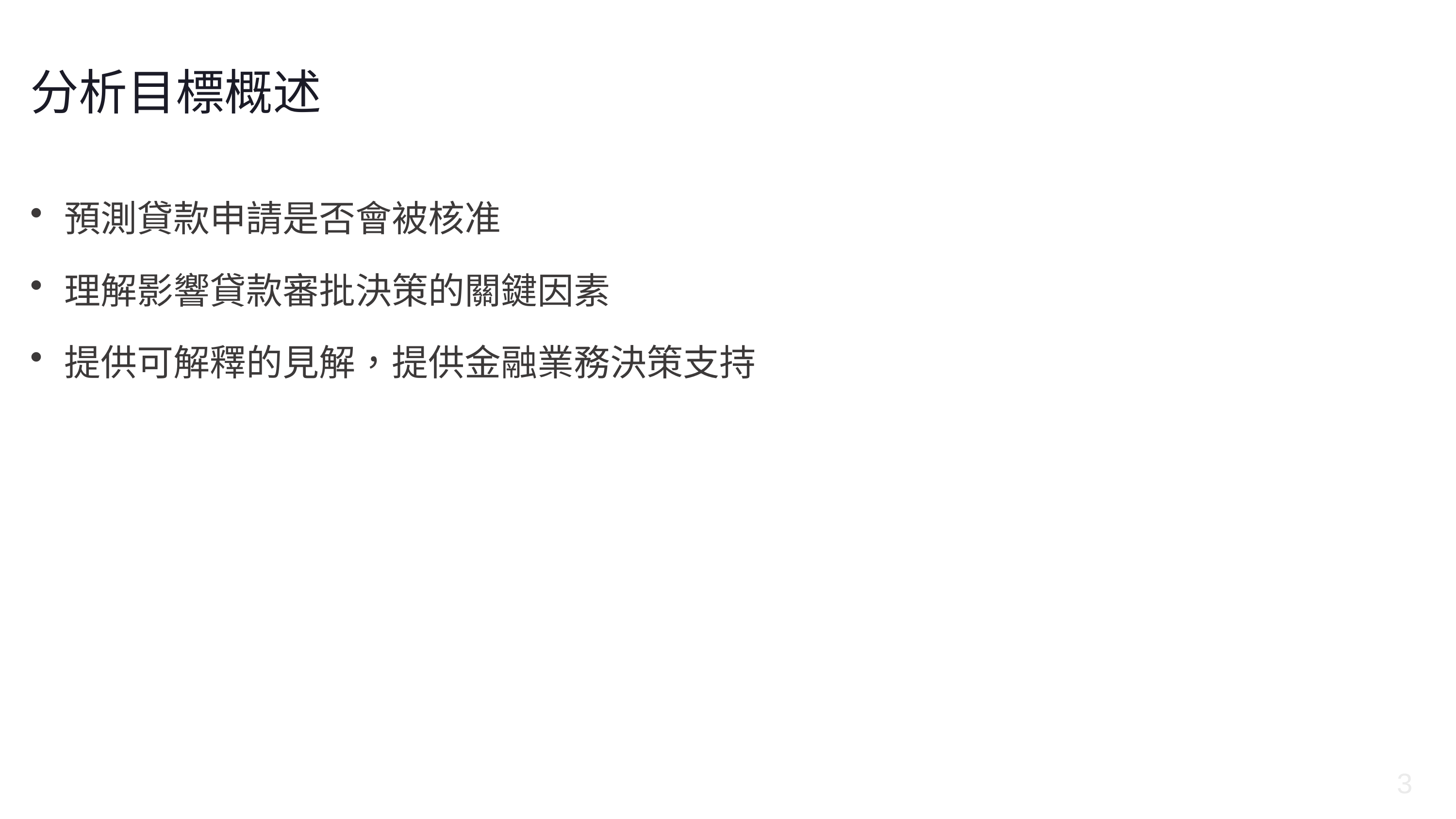

分析目標概述
預測貸款申請是否會被核准

理解影響貸款審批決策的關鍵因素

提供可解釋的見解，提供金融業務決策支持

3